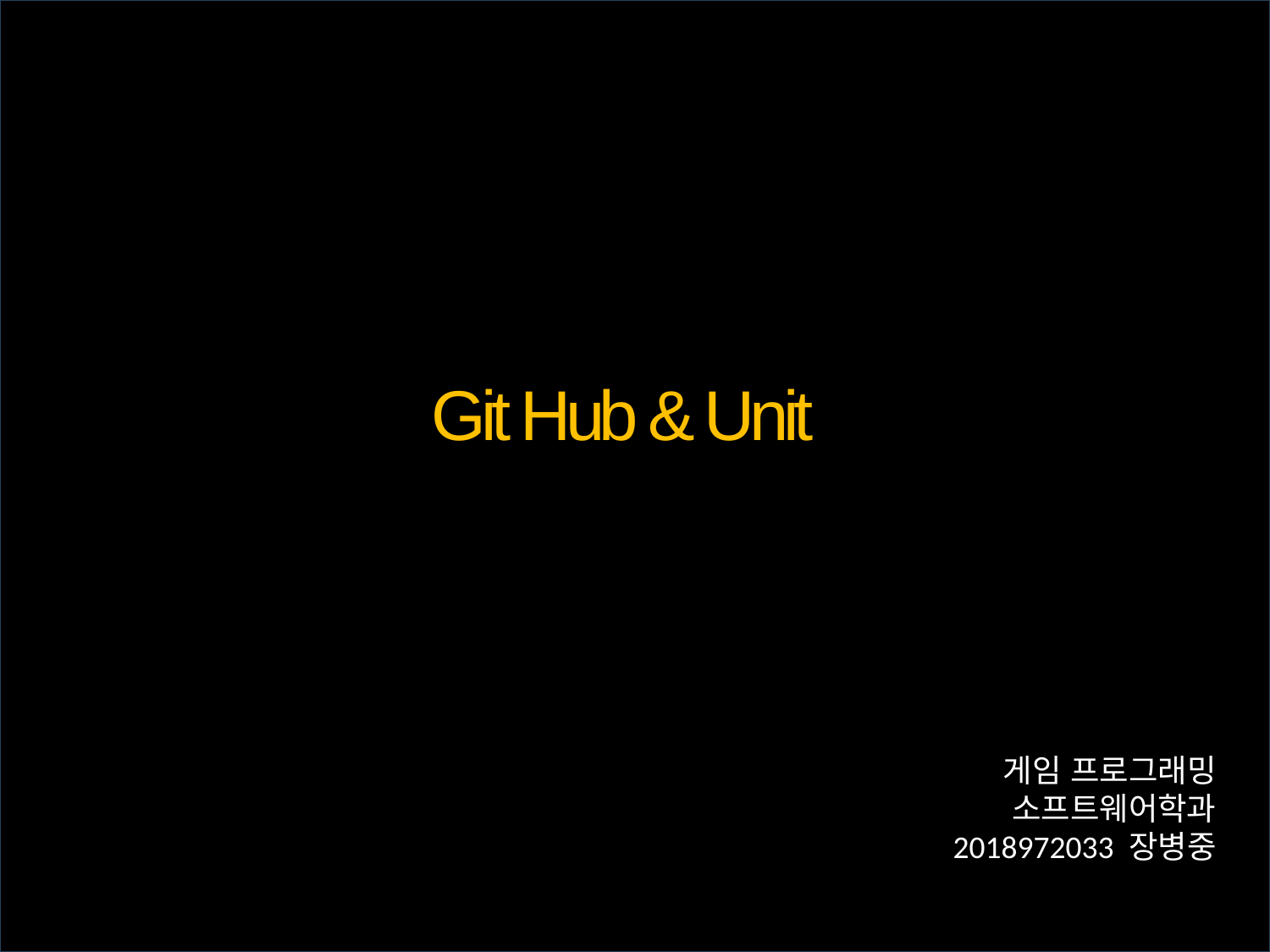

Git Hub & Unit
게임 프로그래밍
소프트웨어학과
2018972033 장병중